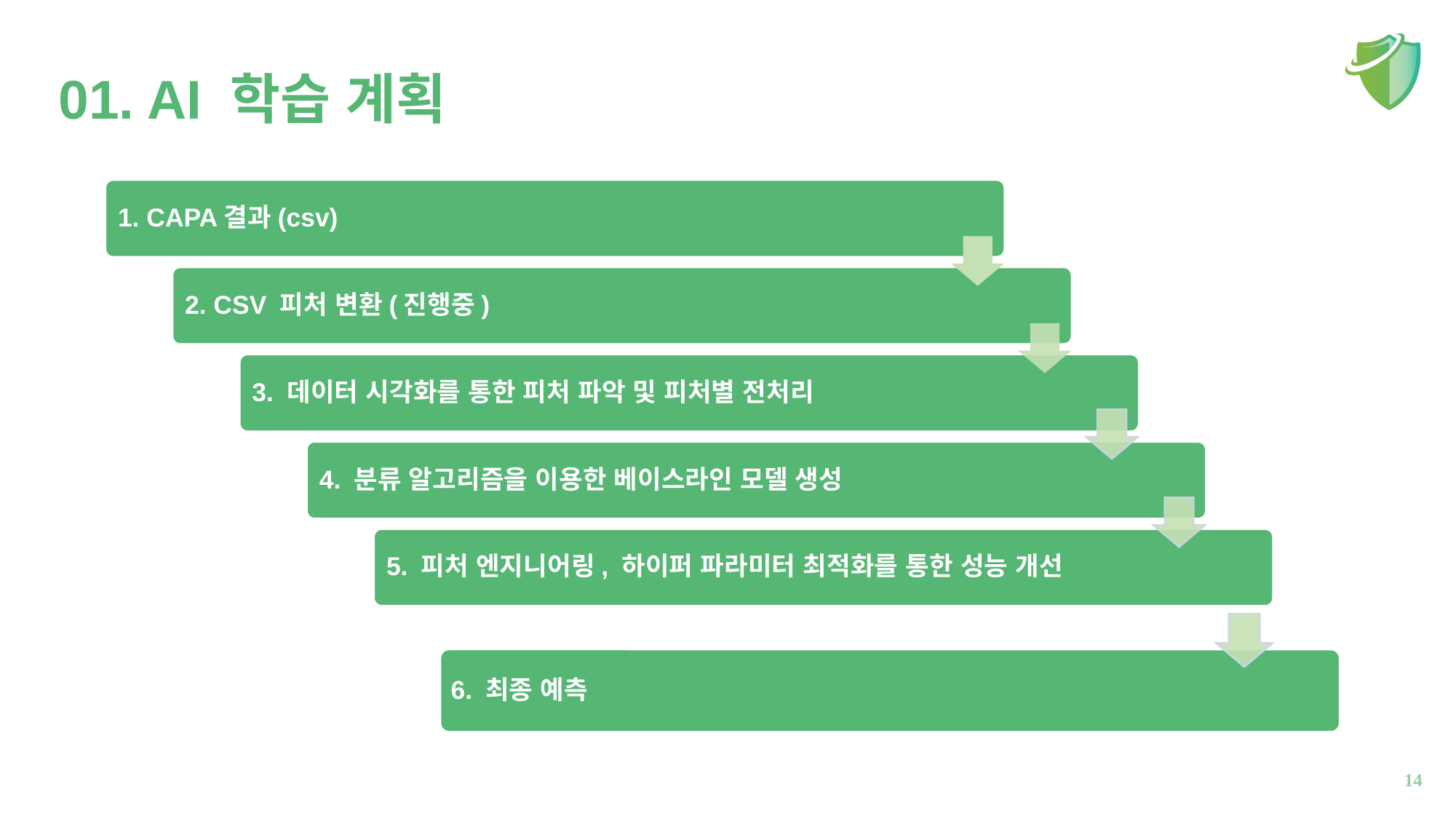

# 01. AI 학습 계획
1. CAPA결과(csv)
2. CSV 피처 변환(진행중)
3. 데이터 시각화를 통한 피처 파악 및 피처별 전처리
4. 분류 알고리즘을 이용한 베이스라인 모델 생성
5. 피처 엔지니어링, 하이퍼 파라미터 최적화를 통한 성능 개선

6. 최종 예측
14